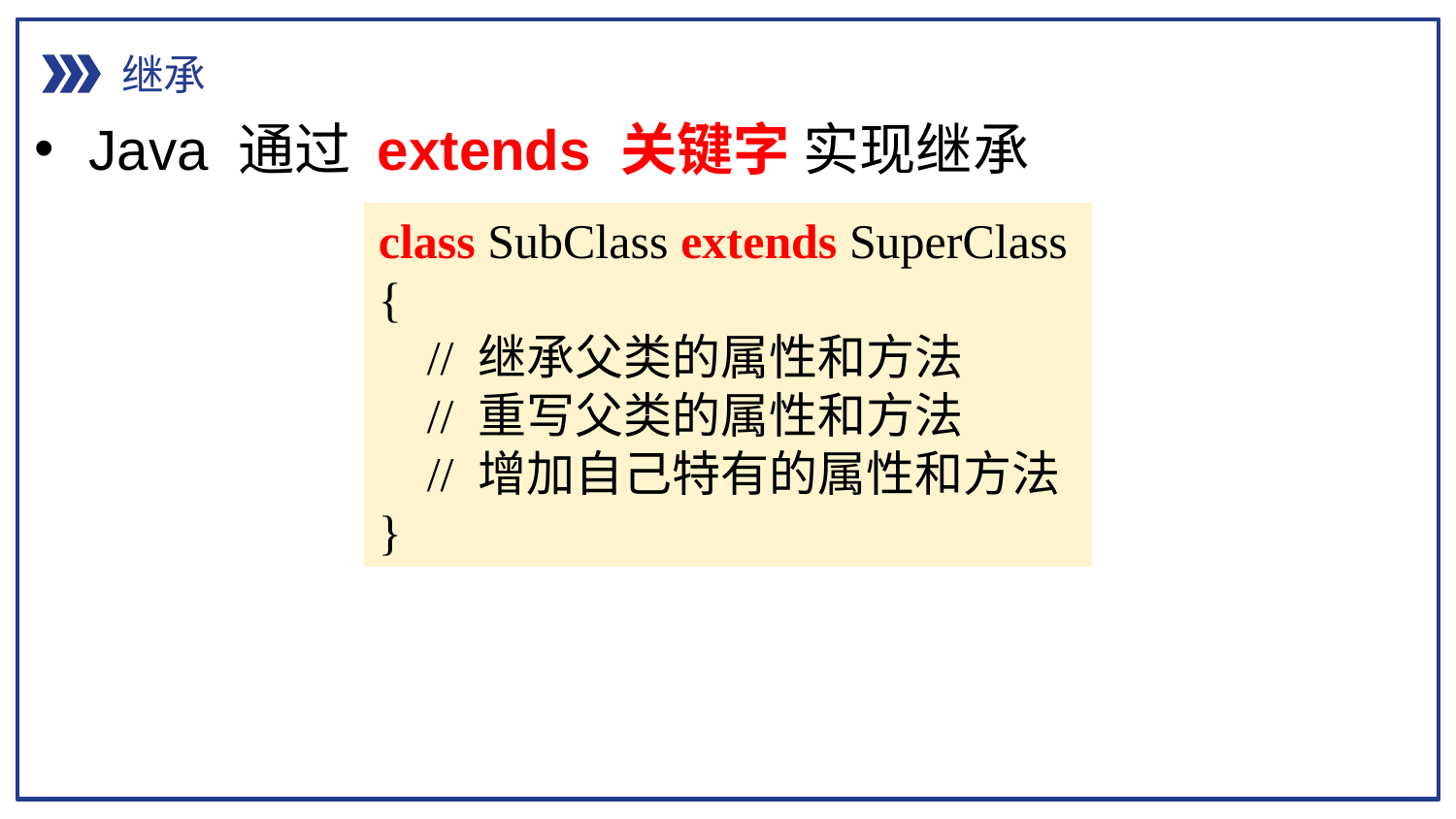

继承

Java 通过 extends 关键字 实现继承
class SubClass extends SuperClass
{
    // 继承父类的属性和方法
    // 重写父类的属性和方法
    // 增加自己特有的属性和方法
}